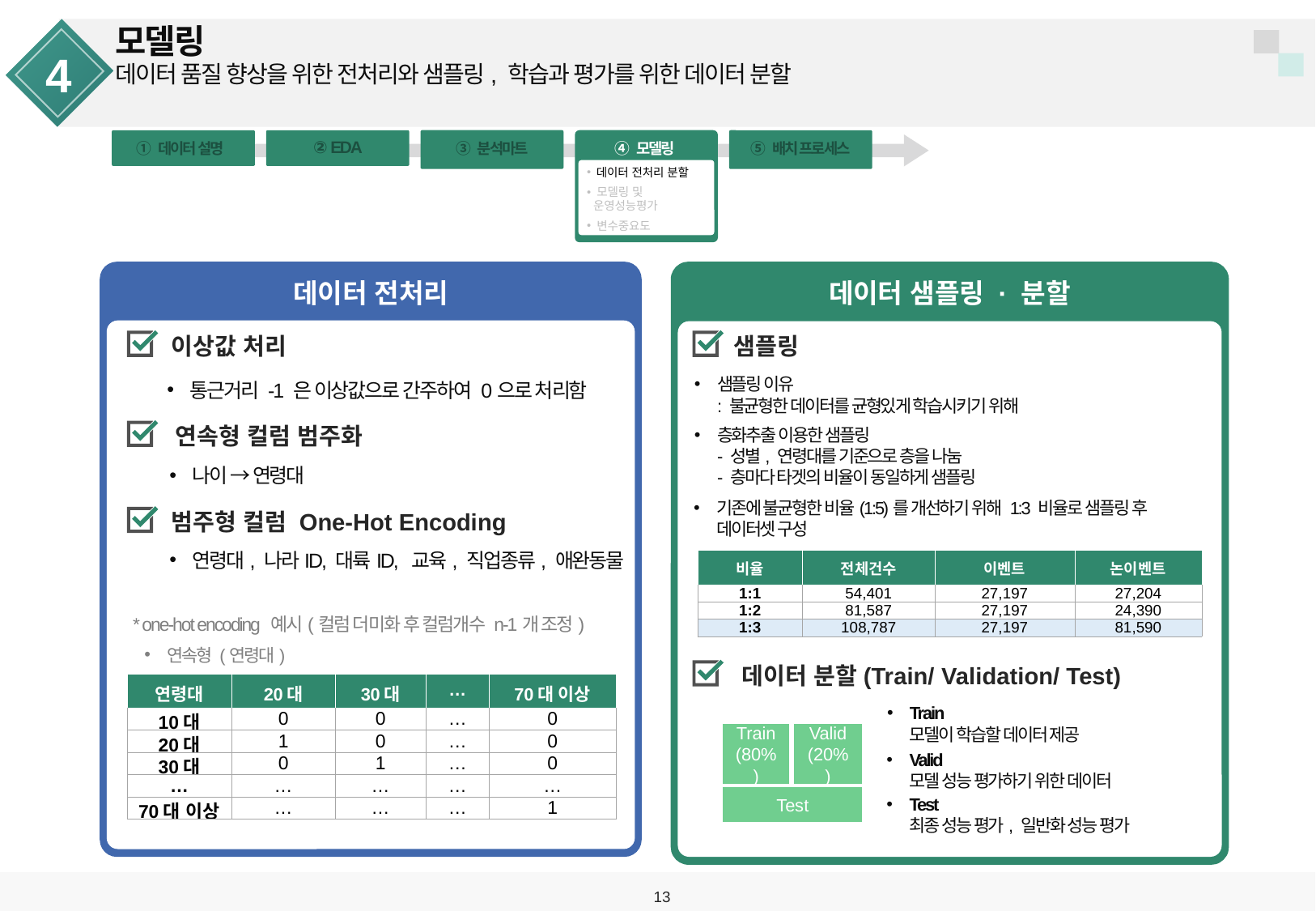

모델링

4
데이터 품질 향상을 위한 전처리와 샘플링, 학습과 평가를 위한 데이터 분할

② EDA
① 데이터 설명
③ 분석마트
④ 모델링
⑤ 배치 프로세스

 데이터 전처리 분할
 모델링 및
  운영성능평가
 변수중요도

 데이터 전처리 분할
 모델링 및
  운영성능평가
 변수중요도

데이터 샘플링 · 분할

데이터 전처리

이상값 처리

샘플링
통근거리 -1 은 이상값으로 간주하여 0으로 처리함
샘플링 이유
: 불균형한 데이터를 균형있게 학습시키기 위해
층화추출 이용한 샘플링
- 성별, 연령대를 기준으로 층을 나눔
- 층마다 타겟의 비율이 동일하게 샘플링

연속형 컬럼 범주화
나이 → 연령대
기존에 불균형한 비율(1:5)를 개선하기 위해 1:3 비율로 샘플링 후
데이터셋 구성

범주형 컬럼 One-Hot Encoding
연령대, 나라ID, 대륙ID,  교육, 직업종류, 애완동물
| 비율 | 전체건수 | 이벤트 | 논이벤트 |
| --- | --- | --- | --- |
| 1:1 | 54,401 | 27,197 | 27,204 |
| 1:2 | 81,587 | 27,197 | 24,390 |
| 1:3 | 108,787 | 27,197 | 81,590 |
* one-hot encoding 예시(컬럼 더미화 후 컬럼개수 n-1개 조정)
연속형 (연령대)

데이터 분할(Train/ Validation/ Test)
| 연령대 | 20대 | 30대 | … | 70대 이상 |
| --- | --- | --- | --- | --- |
| 10대 | 0 | 0 | … | 0 |
| 20대 | 1 | 0 | … | 0 |
| 30대 | 0 | 1 | … | 0 |
| … | … | … | … | … |
| 70대 이상 | … | … | … | 1 |
Train
모델이 학습할 데이터 제공
Train
(80%)
Valid
(20%)
Test
Valid
모델 성능 평가하기 위한 데이터
Test
최종 성능 평가, 일반화 성능 평가
13